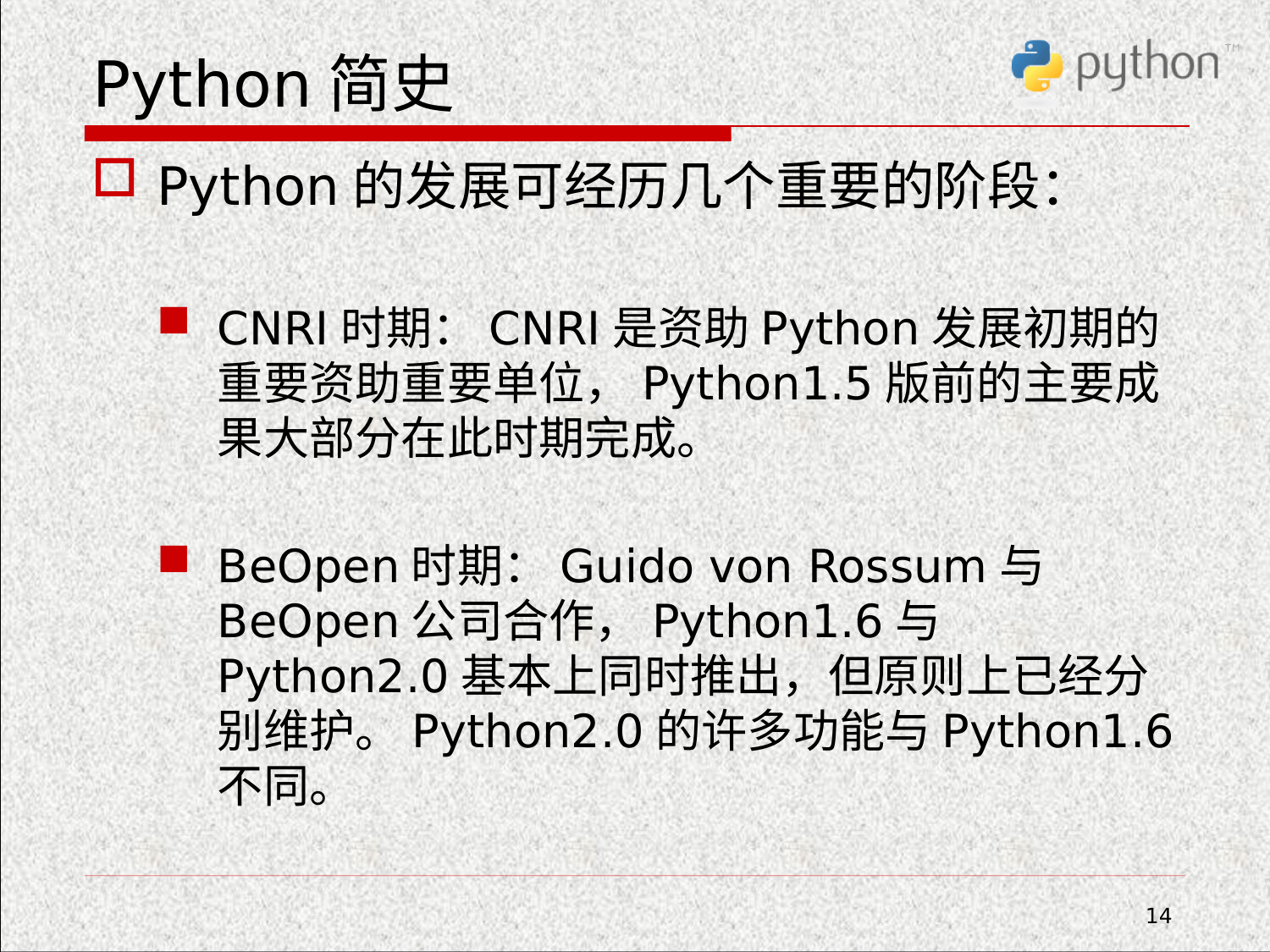

# Python简史
Python的发展可经历几个重要的阶段：

CNRI时期：CNRI是资助Python发展初期的重要资助重要单位，Python1.5版前的主要成果大部分在此时期完成。

BeOpen时期：Guido von Rossum与BeOpen公司合作，Python1.6与Python2.0基本上同时推出，但原则上已经分别维护。Python2.0的许多功能与Python1.6不同。

14